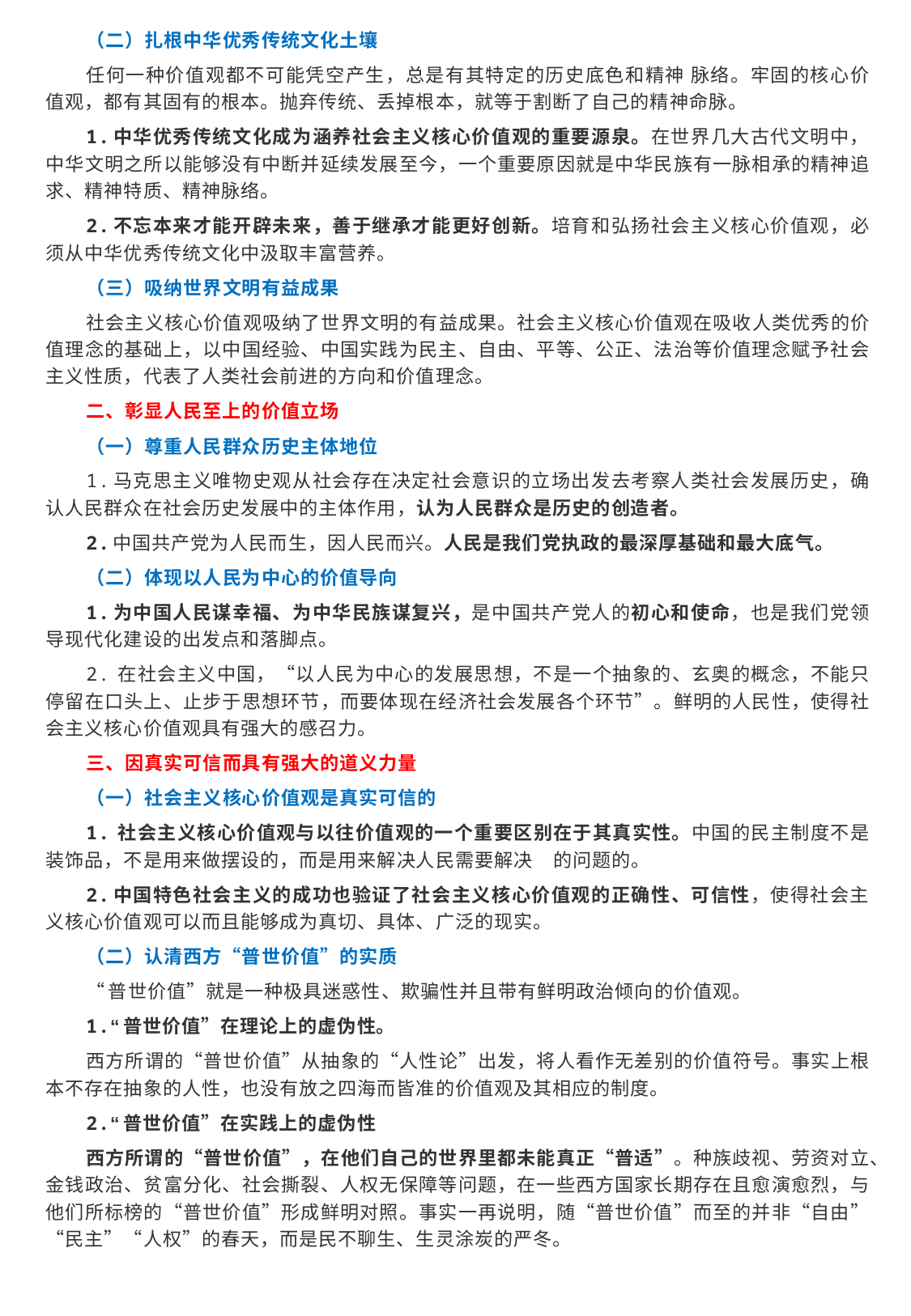

（二）扎根中华优秀传统文化土壤
任何一种价值观都不可能凭空产生，总是有其特定的历史底色和精神 脉络。牢固的核心价值观，都有其固有的根本。抛弃传统、丢掉根本，就等于割断了自己的精神命脉。
1.中华优秀传统文化成为涵养社会主义核心价值观的重要源泉。在世界几大古代文明中，中华文明之所以能够没有中断并延续发展至今，一个重要原因就是中华民族有一脉相承的精神追求、精神特质、精神脉络。
2.不忘本来才能开辟未来，善于继承才能更好创新。培育和弘扬社会主义核心价值观，必须从中华优秀传统文化中汲取丰富营养。
（三）吸纳世界文明有益成果
社会主义核心价值观吸纳了世界文明的有益成果。社会主义核心价值观在吸收人类优秀的价值理念的基础上，以中国经验、中国实践为民主、自由、平等、公正、法治等价值理念赋予社会主义性质，代表了人类社会前进的方向和价值理念。
二、彰显人民至上的价值立场
（一）尊重人民群众历史主体地位
1.马克思主义唯物史观从社会存在决定社会意识的立场出发去考察人类社会发展历史，确认人民群众在社会历史发展中的主体作用，认为人民群众是历史的创造者。
2.中国共产党为人民而生，因人民而兴。人民是我们党执政的最深厚基础和最大底气。
（二）体现以人民为中心的价值导向
1.为中国人民谋幸福、为中华民族谋复兴，是中国共产党人的初心和使命，也是我们党领导现代化建设的出发点和落脚点。
2. 在社会主义中国，“以人民为中心的发展思想，不是一个抽象的、玄奥的概念，不能只停留在口头上、止步于思想环节，而要体现在经济社会发展各个环节”。鲜明的人民性，使得社会主义核心价值观具有强大的感召力。
三、因真实可信而具有强大的道义力量
（一）社会主义核心价值观是真实可信的
1. 社会主义核心价值观与以往价值观的一个重要区别在于其真实性。中国的民主制度不是装饰品，不是用来做摆设的，而是用来解决人民需要解决    的问题的。
2.中国特色社会主义的成功也验证了社会主义核心价值观的正确性、可信性，使得社会主义核心价值观可以而且能够成为真切、具体、广泛的现实。
（二）认清西方“普世价值”的实质
“普世价值”就是一种极具迷惑性、欺骗性并且带有鲜明政治倾向的价值观。
1.“普世价值”在理论上的虚伪性。
西方所谓的“普世价值”从抽象的“人性论”出发，将人看作无差别的价值符号。事实上根本不存在抽象的人性，也没有放之四海而皆准的价值观及其相应的制度。
2.“普世价值”在实践上的虚伪性
西方所谓的“普世价值”，在他们自己的世界里都未能真正“普适”。种族歧视、劳资对立、金钱政治、贫富分化、社会撕裂、人权无保障等问题，在一些西方国家长期存在且愈演愈烈，与他们所标榜的“普世价值”形成鲜明对照。事实一再说明，随“普世价值”而至的并非“自由”“民主”“人权”的春天，而是民不聊生、生灵涂炭的严冬。